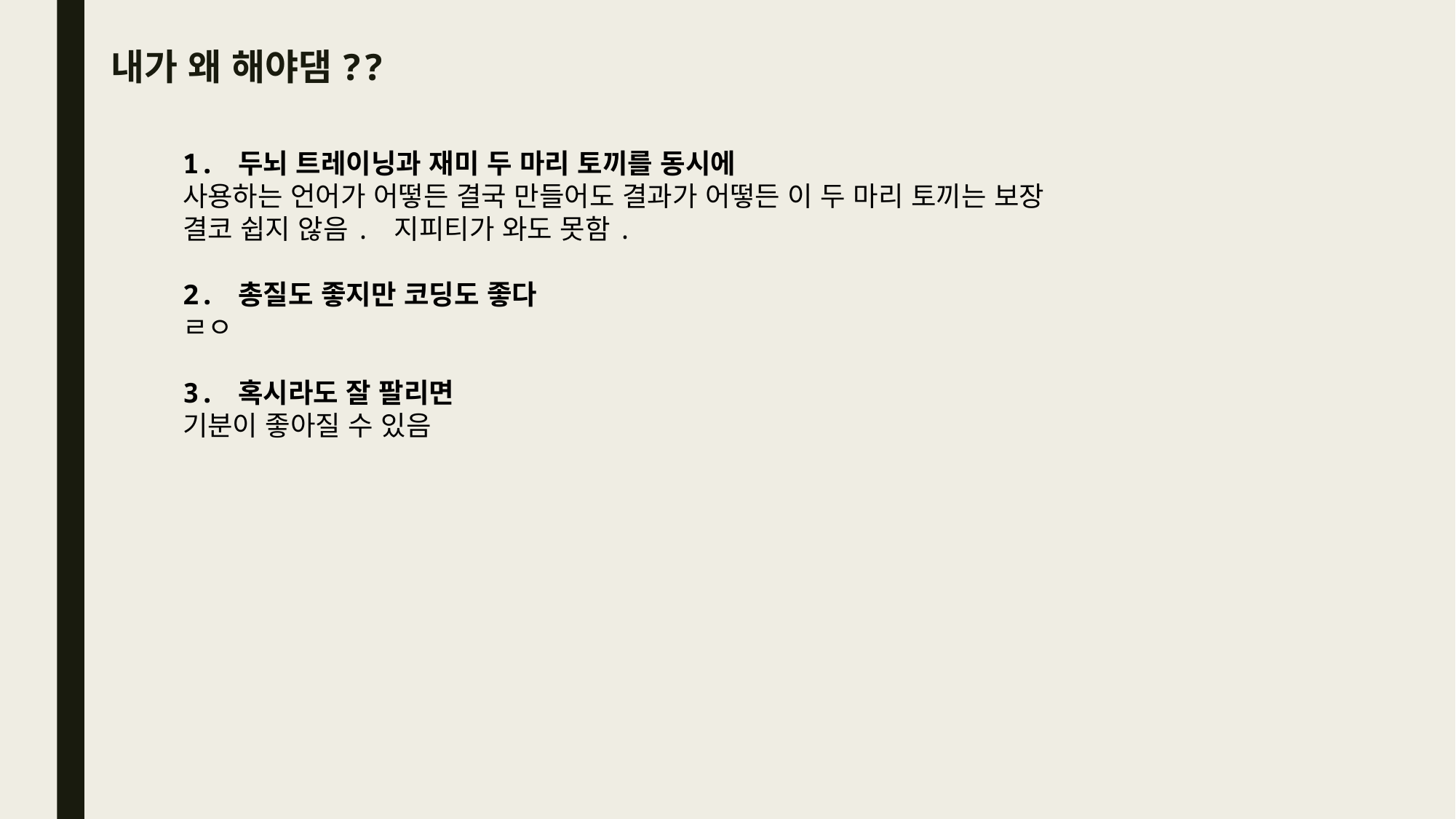

# 내가 왜 해야댐??
1. 두뇌 트레이닝과 재미 두 마리 토끼를 동시에
사용하는 언어가 어떻든 결국 만들어도 결과가 어떻든 이 두 마리 토끼는 보장
결코 쉽지 않음. 지피티가 와도 못함.

2. 총질도 좋지만 코딩도 좋다
ㄹㅇ

3. 혹시라도 잘 팔리면
기분이 좋아질 수 있음